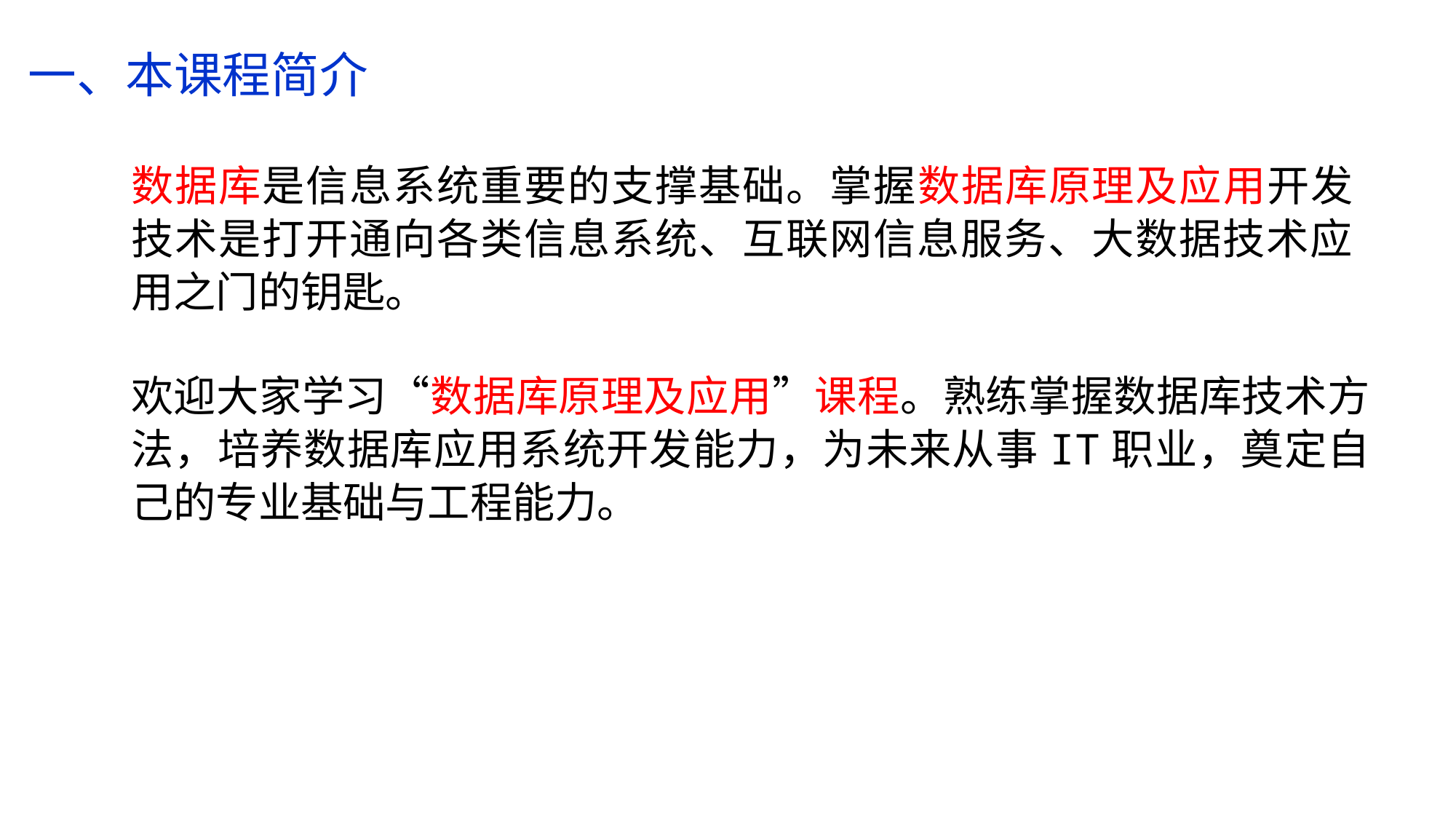

一、本课程简介
数据库是信息系统重要的支撑基础。掌握数据库原理及应用开发技术是打开通向各类信息系统、互联网信息服务、大数据技术应用之门的钥匙。
欢迎大家学习“数据库原理及应用”课程。熟练掌握数据库技术方法，培养数据库应用系统开发能力，为未来从事IT职业，奠定自己的专业基础与工程能力。